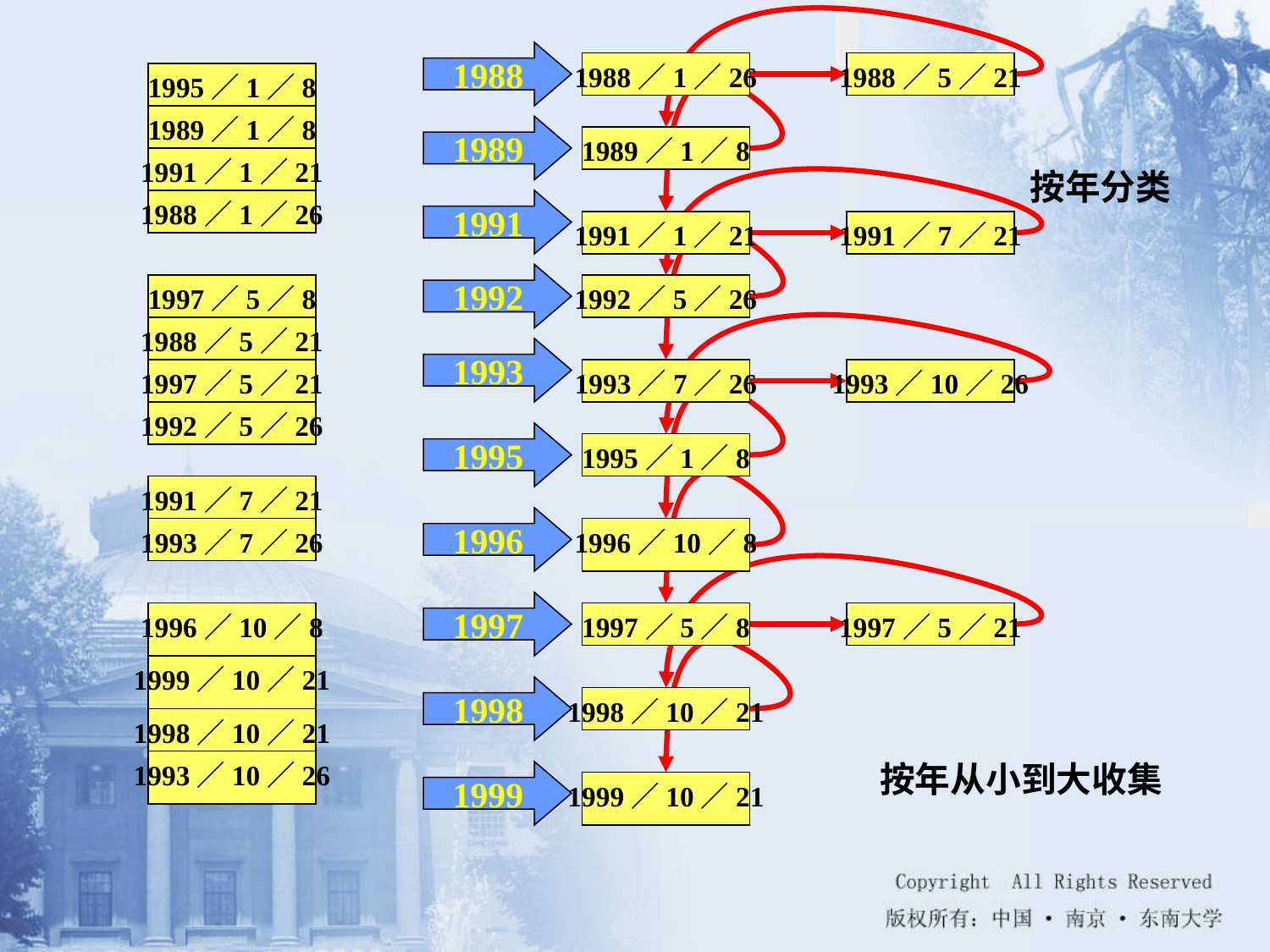

1988
1988／1／26
1988／5／21
1995／1／8
1989／1／8
1989
1989／1／8
1991／1／21
按年分类
1988／1／26
1991
1991／1／21
1991／7／21
1992
1997／5／8
1992／5／26
1988／5／21
1993
1997／5／21
1993／7／26
1993／10／26
1992／5／26
1995
1995／1／8
1991／7／21
1996
1993／7／26
1996／10／8
1997
1996／10／8
1997／5／8
1997／5／21
1999／10／21
1998
1998／10／21
1998／10／21
1993／10／26
按年从小到大收集
1999
1999／10／21